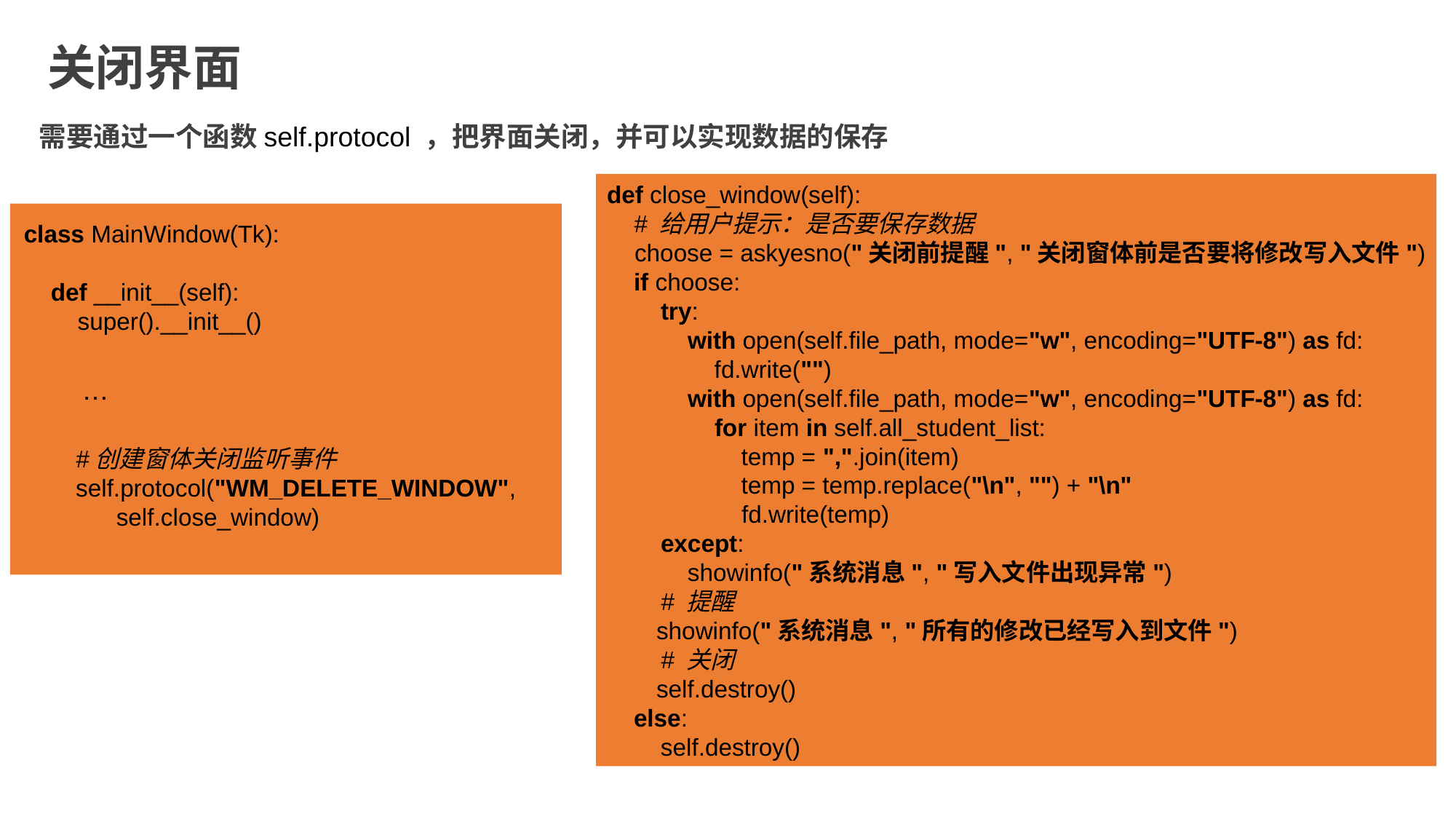

关闭界面
需要通过一个函数self.protocol ，把界面关闭，并可以实现数据的保存
def close_window(self):
    # 给用户提示：是否要保存数据
    choose = askyesno("关闭前提醒", "关闭窗体前是否要将修改写入文件")
    if choose:
        try:
            with open(self.file_path, mode="w", encoding="UTF-8") as fd:
                fd.write("")
            with open(self.file_path, mode="w", encoding="UTF-8") as fd:
                for item in self.all_student_list:
                    temp = ",".join(item)
                    temp = temp.replace("\n", "") + "\n"
                    fd.write(temp)
        except:
            showinfo("系统消息", "写入文件出现异常")
        # 提醒
        showinfo("系统消息", "所有的修改已经写入到文件")
        # 关闭
        self.destroy()
    else:
        self.destroy()
def setup_UI(self):

        # 添加TreeView控件

        …

        …

#创建窗体关闭监听事件
self.protocol("WM_DELETE_WINDOW",
      self.close_window)
class MainWindow(Tk):
    def __init__(self):
        super().__init__()